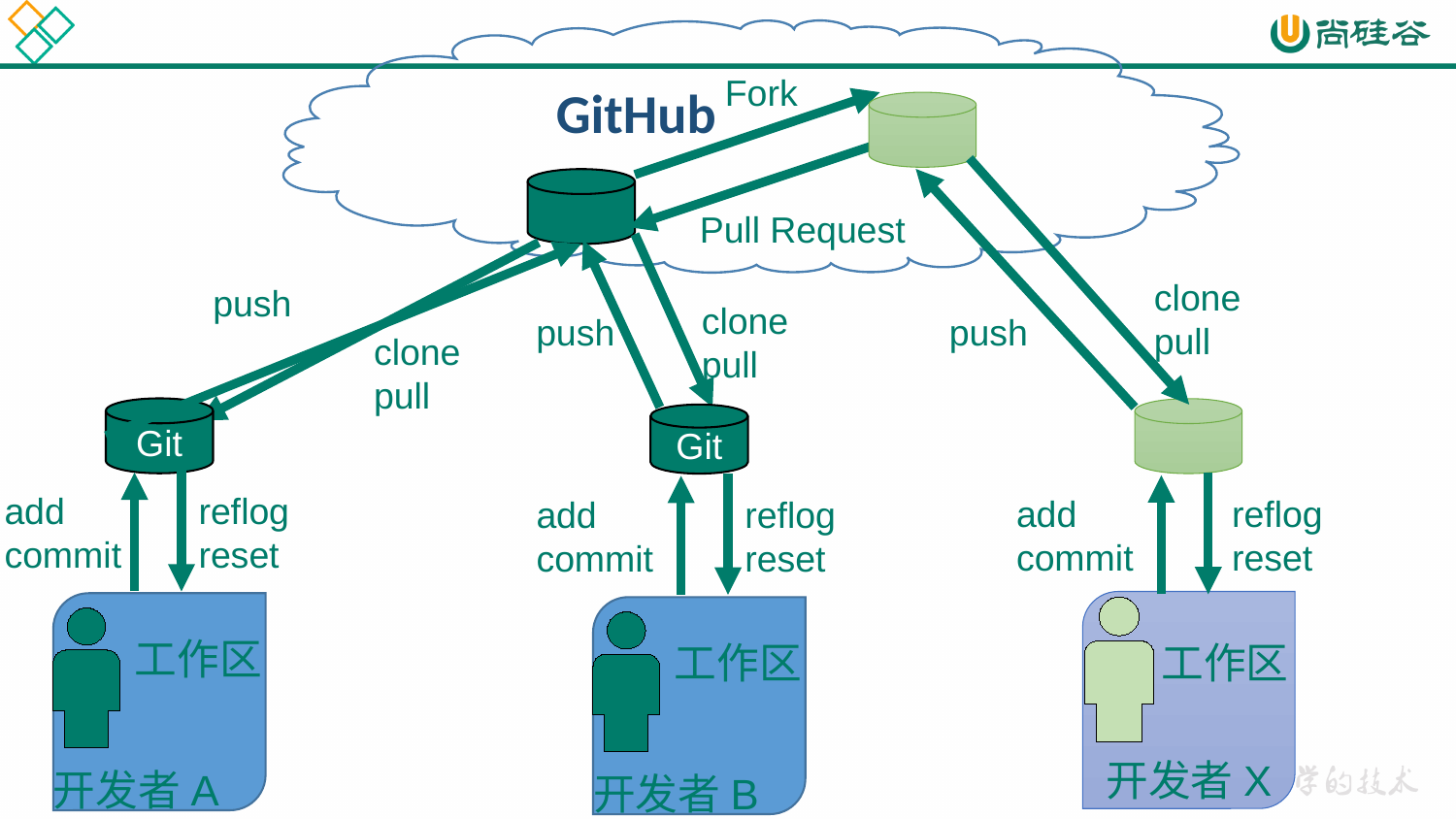

Fork
GitHub

Pull Request
clone
pull
push
clone
pull
push
push
clone
pull
Git

Git
Git
Git
add
commit
reflog
reset
add
commit
reflog
reset
reflog
reset
add
commit

工作区
工作区
工作区
开发者X
开发者A
开发者B